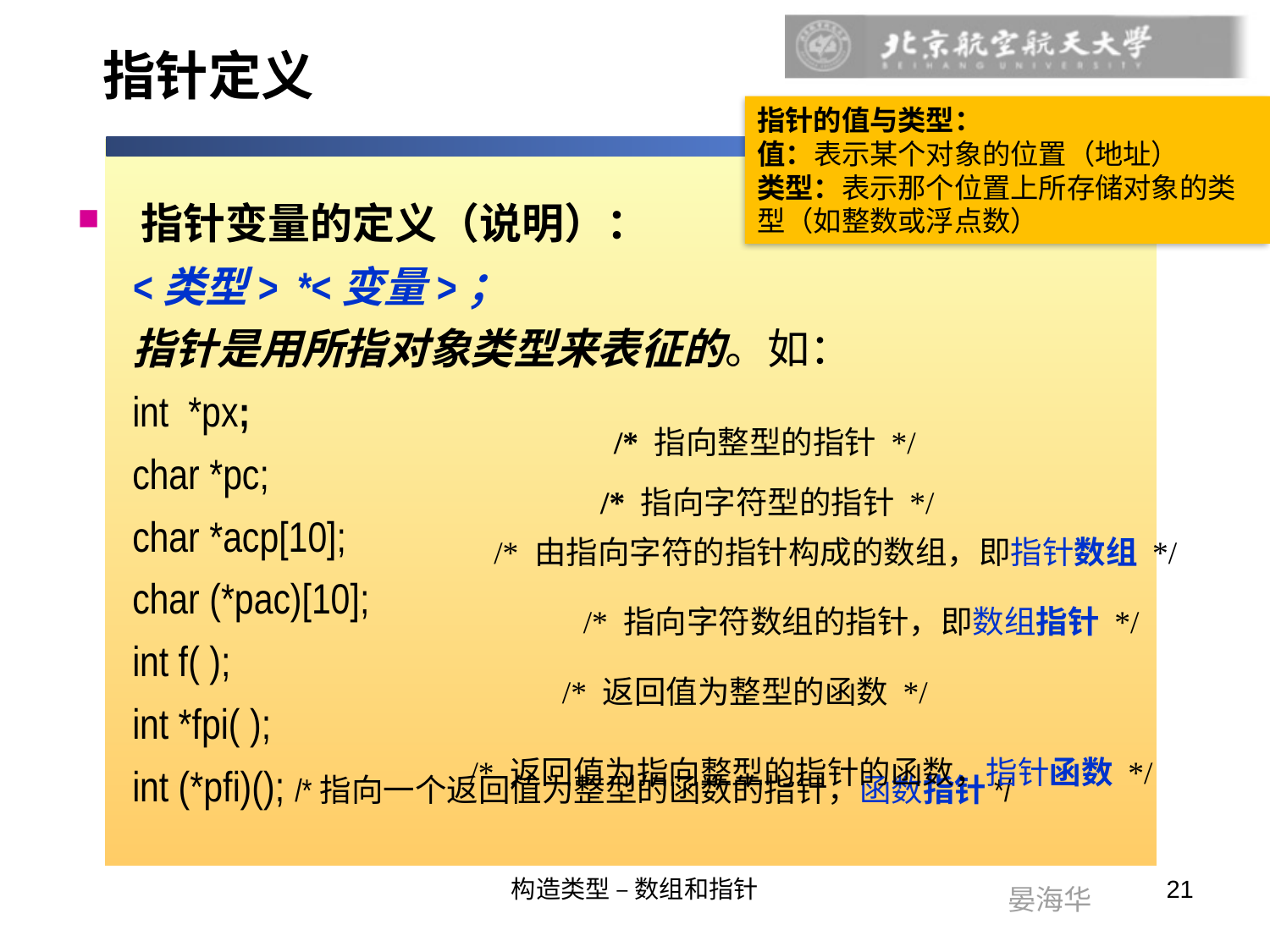

# 指针定义
指针的值与类型：
值：表示某个对象的位置（地址）
类型：表示那个位置上所存储对象的类型（如整数或浮点数）
指针变量的定义（说明）：
<类型>  *<变量>；
指针是用所指对象类型来表征的。如：
int  *px;
char *pc;
char *acp[10];
char (*pac)[10];
int f( );
int *fpi( );
int (*pfi)(); /*指向一个返回值为整型的函数的指针，函数指针*/
/* 指向整型的指针 */
/* 指向字符型的指针 */
/* 由指向字符的指针构成的数组，即指针数组 */
/* 指向字符数组的指针，即数组指针 */
/* 返回值为整型的函数 */
/* 返回值为指向整型的指针的函数，指针函数 */
构造类型 – 数组和指针
21